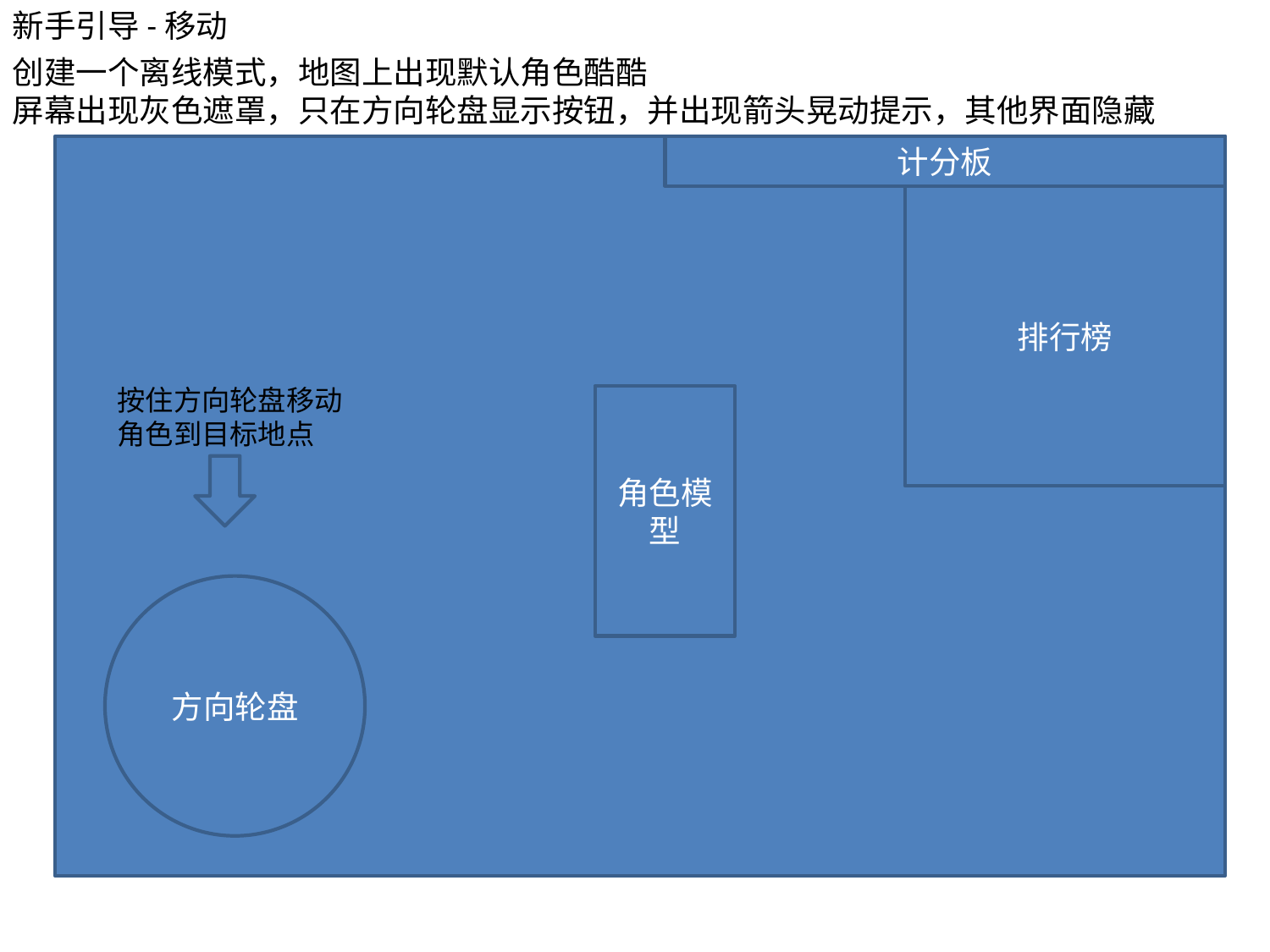

新手引导-移动
创建一个离线模式，地图上出现默认角色酷酷
屏幕出现灰色遮罩，只在方向轮盘显示按钮，并出现箭头晃动提示，其他界面隐藏

计分板
排行榜
按住方向轮盘移动角色到目标地点
角色模型

方向轮盘